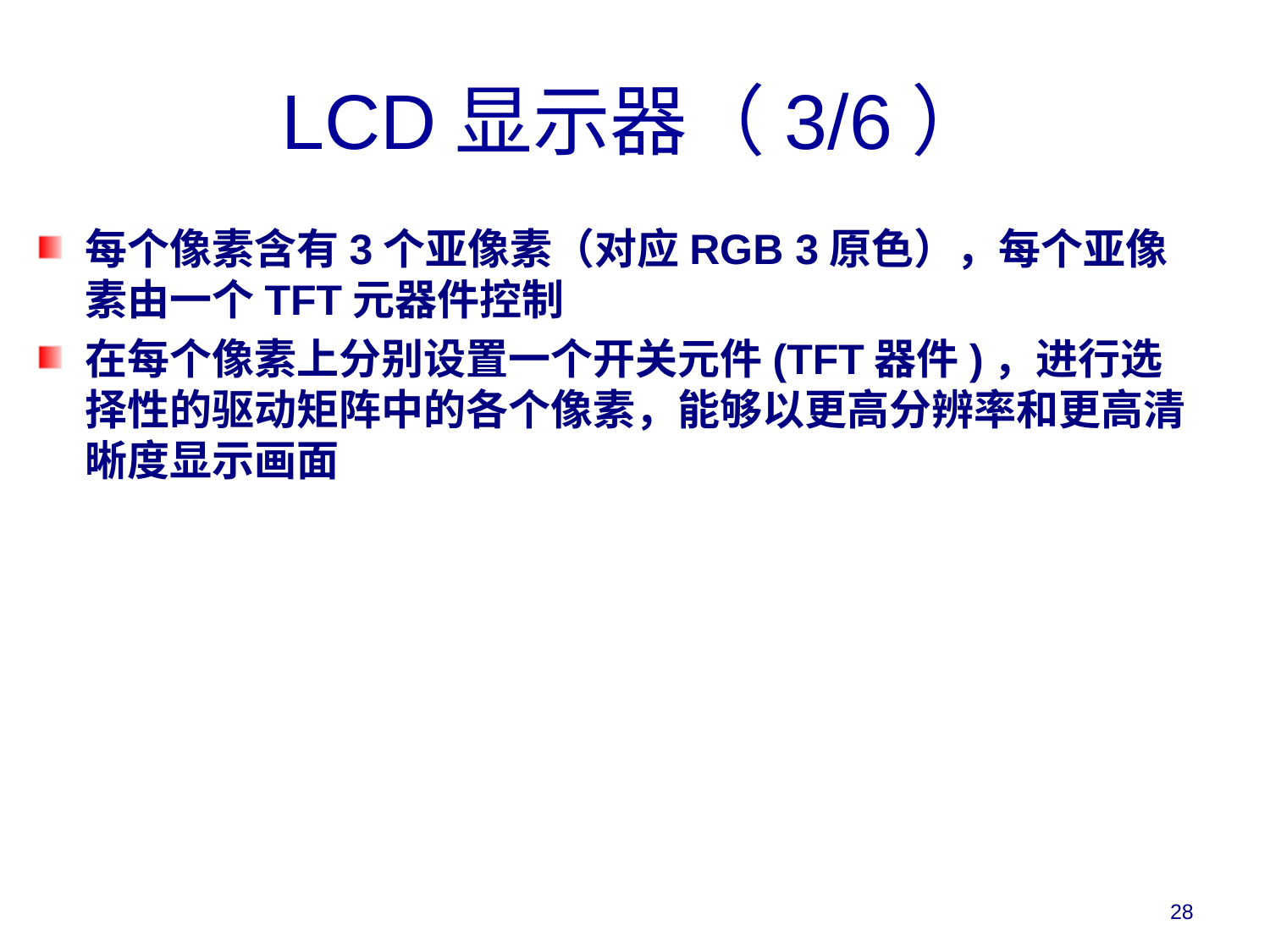

# LCD显示器（3/6）
每个像素含有3个亚像素（对应RGB 3原色），每个亚像素由一个TFT元器件控制
在每个像素上分别设置一个开关元件(TFT器件)，进行选择性的驱动矩阵中的各个像素，能够以更高分辨率和更高清晰度显示画面
28